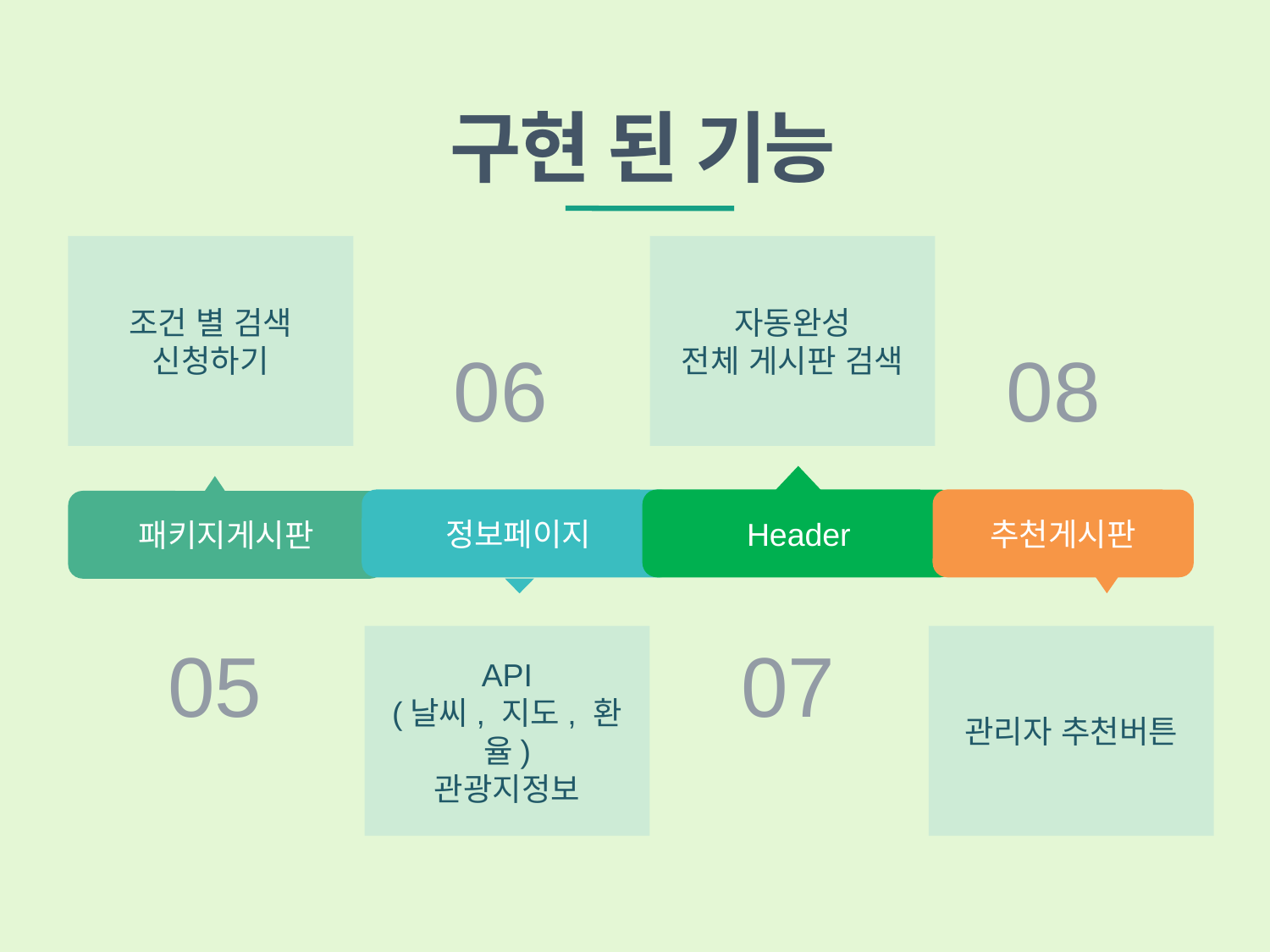

구현 된 기능
조건 별 검색
신청하기
자동완성
전체 게시판 검색
06
08

Header
추천게시판
정보페이지
패키지게시판

05
API
(날씨, 지도, 환율)
관광지정보
07
관리자 추천버튼